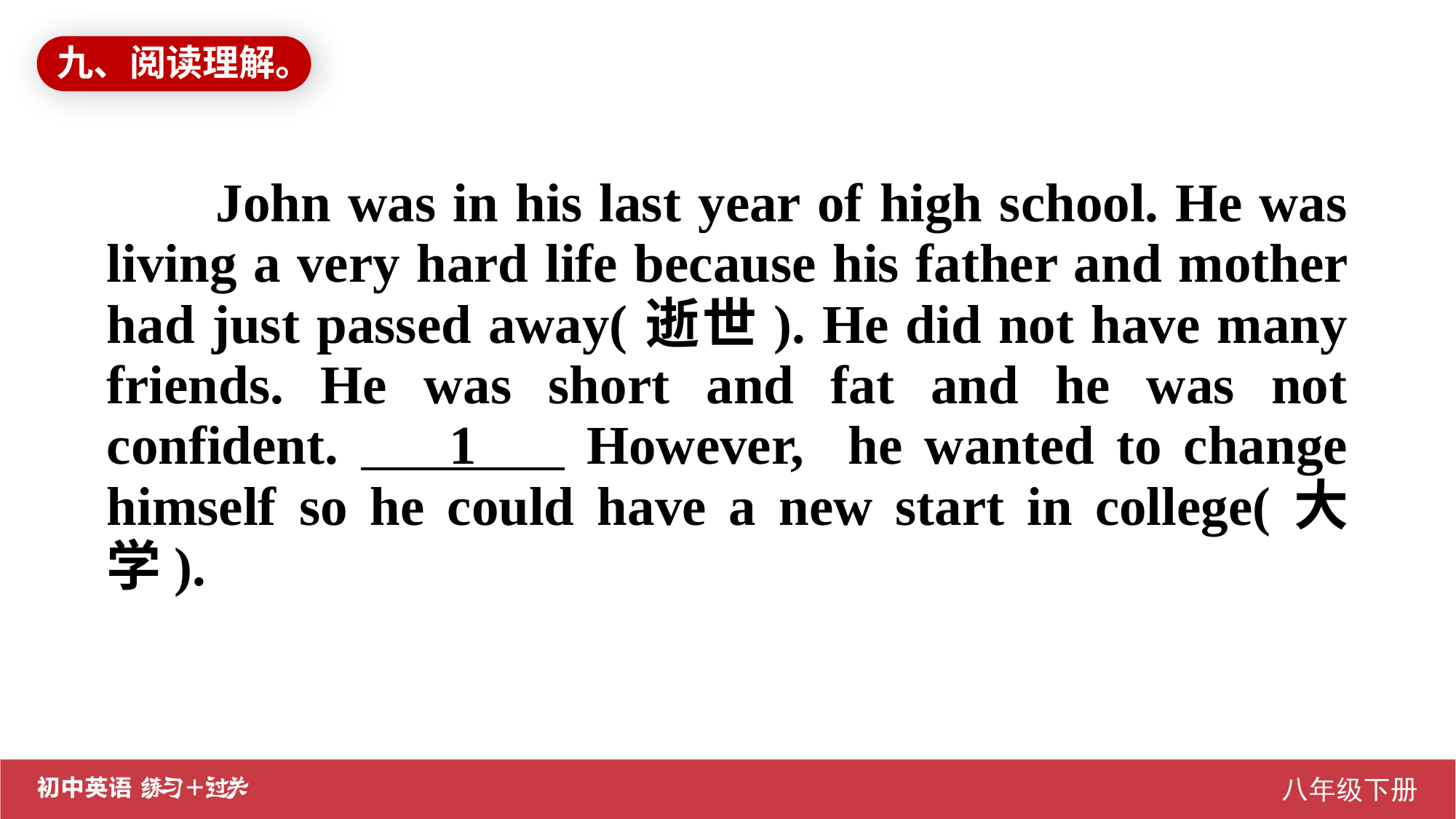

九、阅读理解。

John was in his last year of high school. He was living a very hard life because his father and mother had just passed away(逝世). He did not have many friends. He was short and fat and he was not confident.     1     However,  he wanted to change himself so he could have a new start in college(大学).